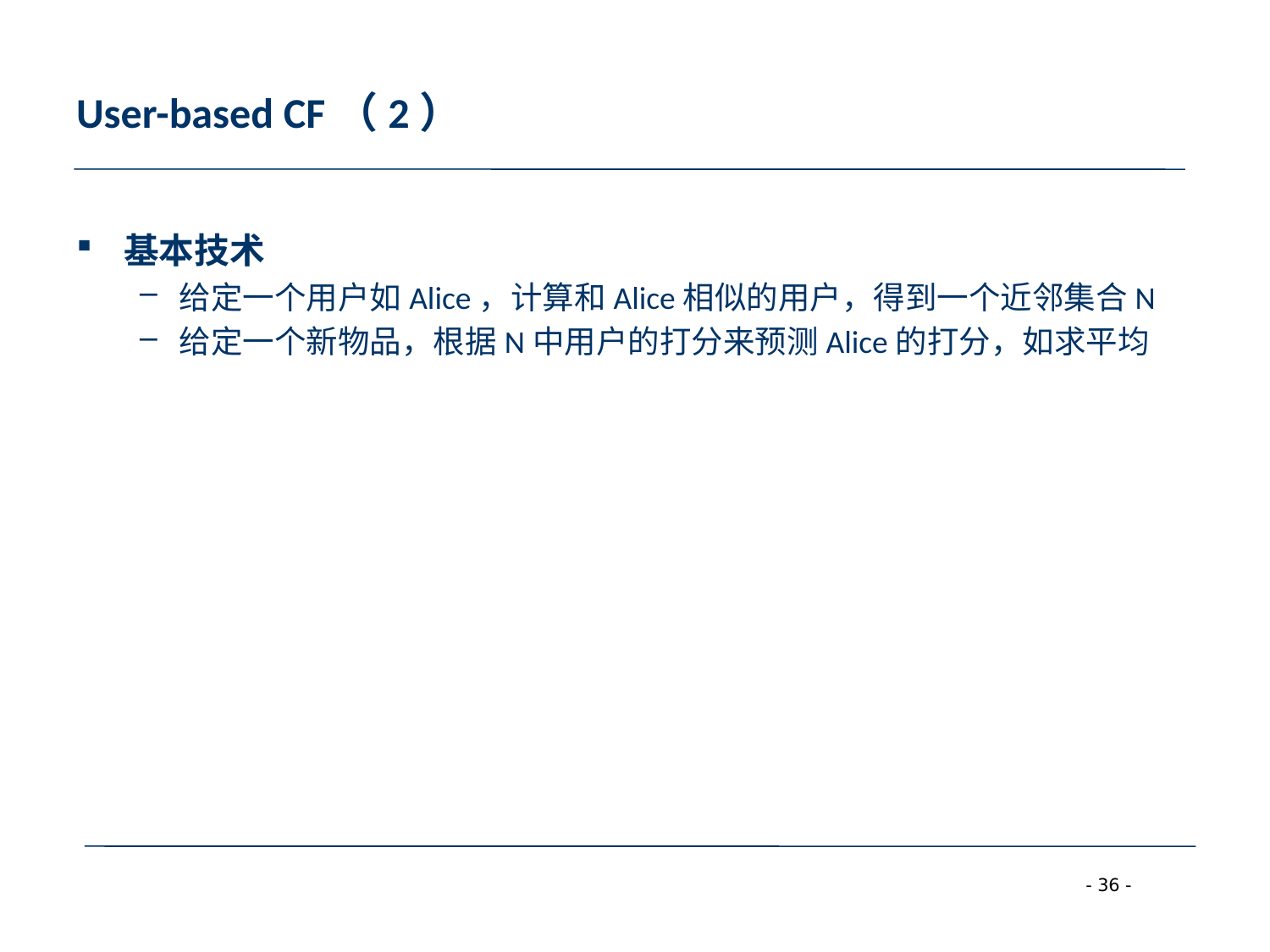

# User-based CF（2）
基本技术
给定一个用户如Alice，计算和Alice相似的用户，得到一个近邻集合N
给定一个新物品，根据N中用户的打分来预测Alice的打分，如求平均